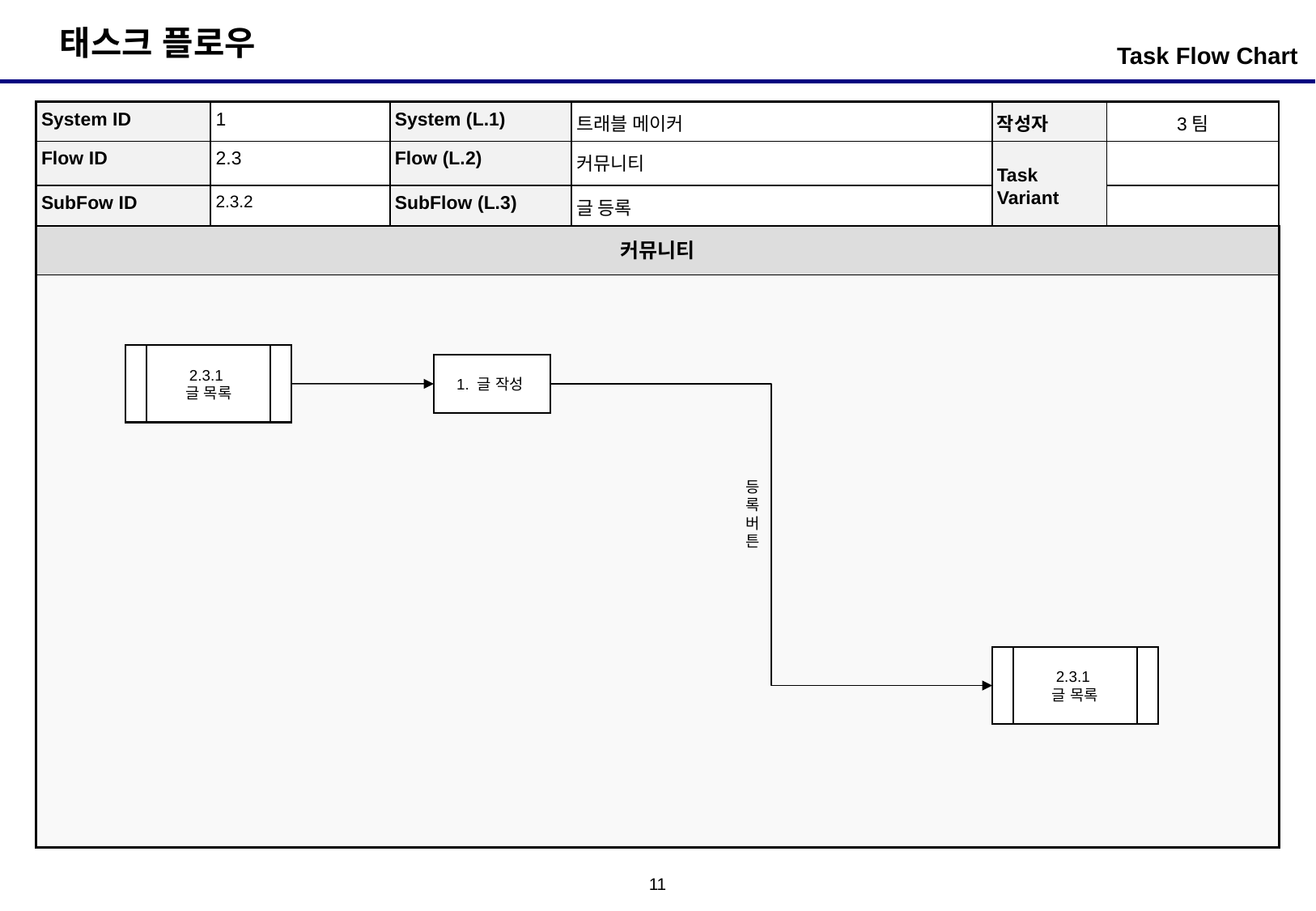

Task Flow Chart
| System ID | 1 | System (L.1) | 트래블 메이커 | 작성자 | 3팀 |
| --- | --- | --- | --- | --- | --- |
| Flow ID | 2.3 | Flow (L.2) | 커뮤니티 | Task Variant |  |
| SubFow ID | 2.3.2 | SubFlow (L.3) | 글 등록 |  |  |
| 커뮤니티 |
| --- |
|  |
2.3.1
글 목록
1. 글 작성
등록 버튼
2.3.1
글 목록